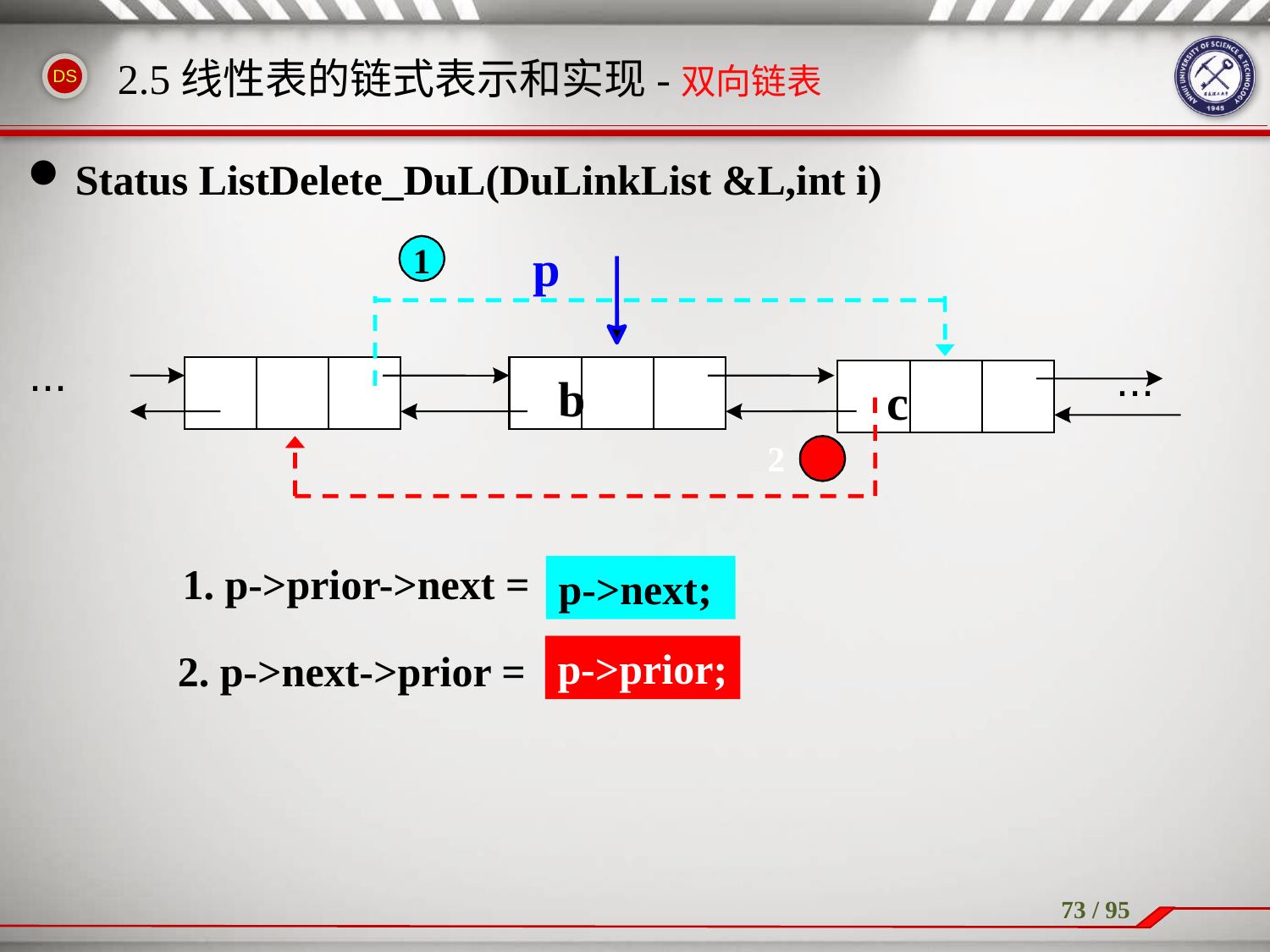

# 2.5线性表的链式表示和实现-双向链表
Status ListDelete_DuL(DuLinkList &L,int i)

1
p

...
...
a

b

c

2
1. p->prior->next =  ?
p->next;
p->prior;
2. p->next->prior =  ?